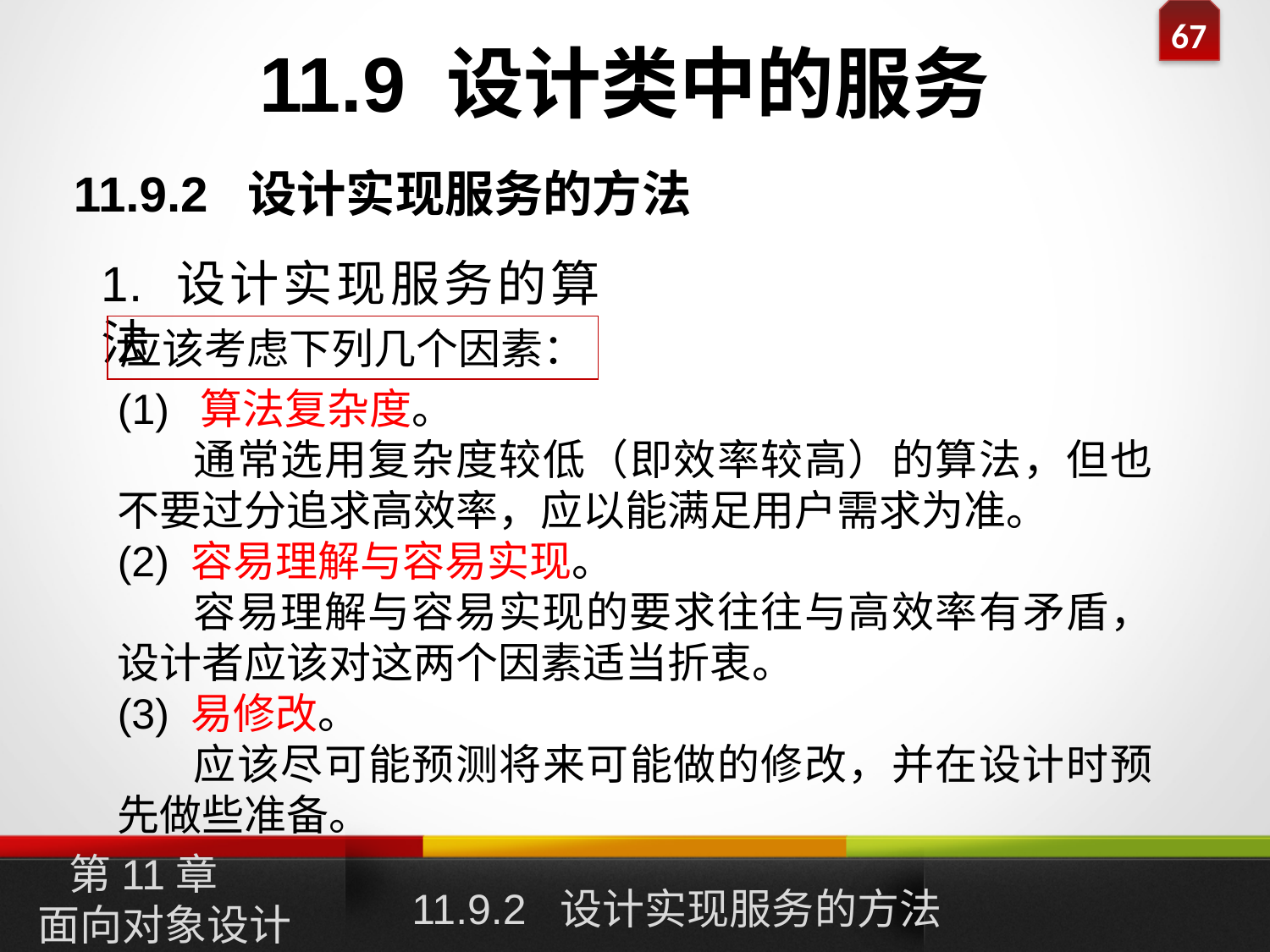

# 11.9 设计类中的服务
11.9.2  设计实现服务的方法
1. 设计实现服务的算法
应该考虑下列几个因素：
 算法复杂度。
      通常选用复杂度较低（即效率较高）的算法，但也不要过分追求高效率，应以能满足用户需求为准。
(2) 容易理解与容易实现。
      容易理解与容易实现的要求往往与高效率有矛盾，设计者应该对这两个因素适当折衷。
(3) 易修改。
      应该尽可能预测将来可能做的修改，并在设计时预先做些准备。
11.9.2  设计实现服务的方法